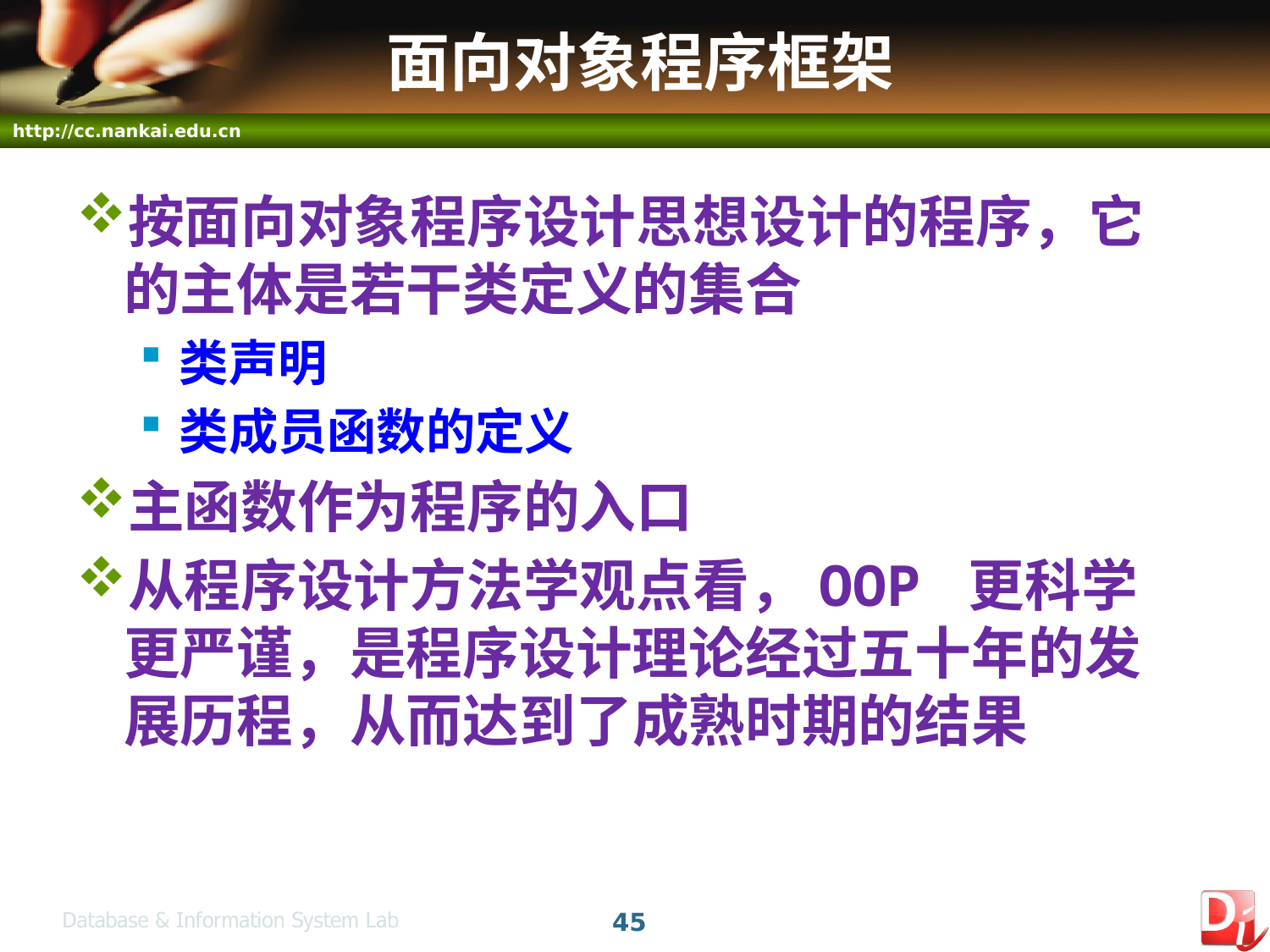

# 面向对象程序框架
按面向对象程序设计思想设计的程序，它的主体是若干类定义的集合
类声明
类成员函数的定义
主函数作为程序的入口
从程序设计方法学观点看，OOP 更科学更严谨，是程序设计理论经过五十年的发展历程，从而达到了成熟时期的结果
45
Database & Information System Lab